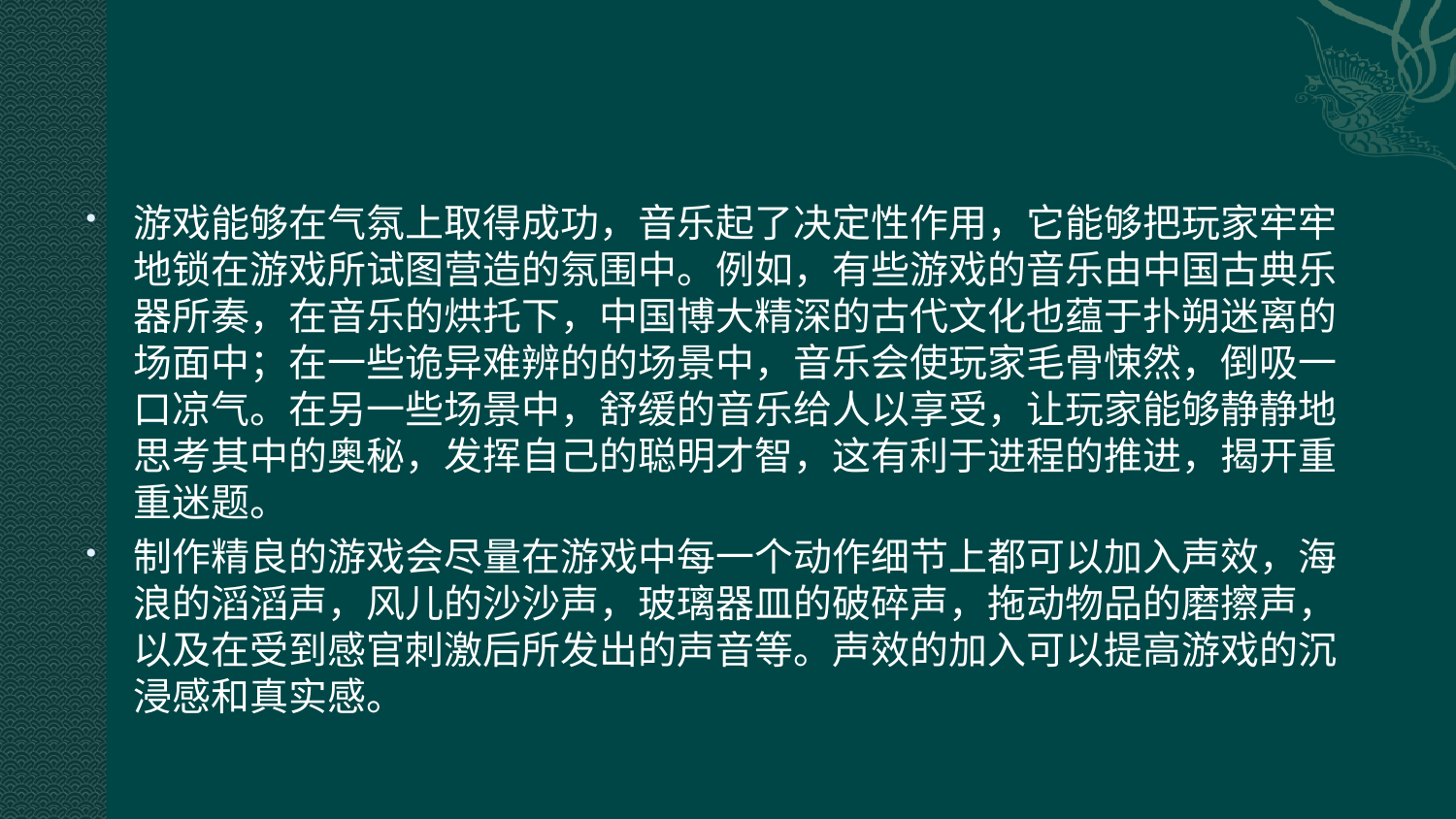

#
游戏能够在气氛上取得成功，音乐起了决定性作用，它能够把玩家牢牢地锁在游戏所试图营造的氛围中。例如，有些游戏的音乐由中国古典乐器所奏，在音乐的烘托下，中国博大精深的古代文化也蕴于扑朔迷离的场面中；在一些诡异难辨的的场景中，音乐会使玩家毛骨悚然，倒吸一口凉气。在另一些场景中，舒缓的音乐给人以享受，让玩家能够静静地思考其中的奥秘，发挥自己的聪明才智，这有利于进程的推进，揭开重重迷题。
制作精良的游戏会尽量在游戏中每一个动作细节上都可以加入声效，海浪的滔滔声，风儿的沙沙声，玻璃器皿的破碎声，拖动物品的磨擦声，以及在受到感官刺激后所发出的声音等。声效的加入可以提高游戏的沉浸感和真实感。